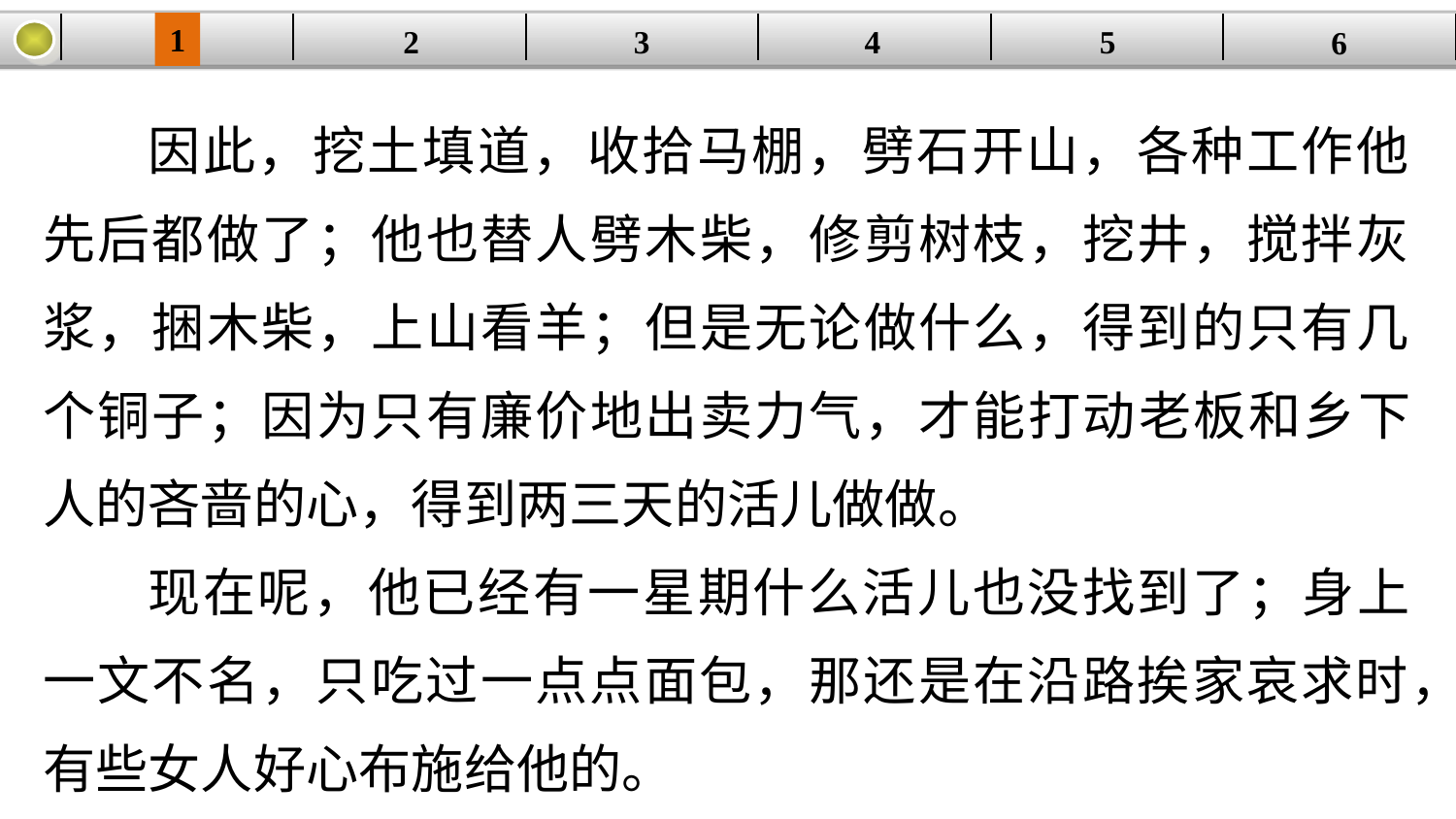

1
|  |  |  |  |  |  |
| --- | --- | --- | --- | --- | --- |
2
3
4
5
6

因此，挖土填道，收拾马棚，劈石开山，各种工作他先后都做了；他也替人劈木柴，修剪树枝，挖井，搅拌灰浆，捆木柴，上山看羊；但是无论做什么，得到的只有几个铜子；因为只有廉价地出卖力气，才能打动老板和乡下人的吝啬的心，得到两三天的活儿做做。
现在呢，他已经有一星期什么活儿也没找到了；身上一文不名，只吃过一点点面包，那还是在沿路挨家哀求时，有些女人好心布施给他的。